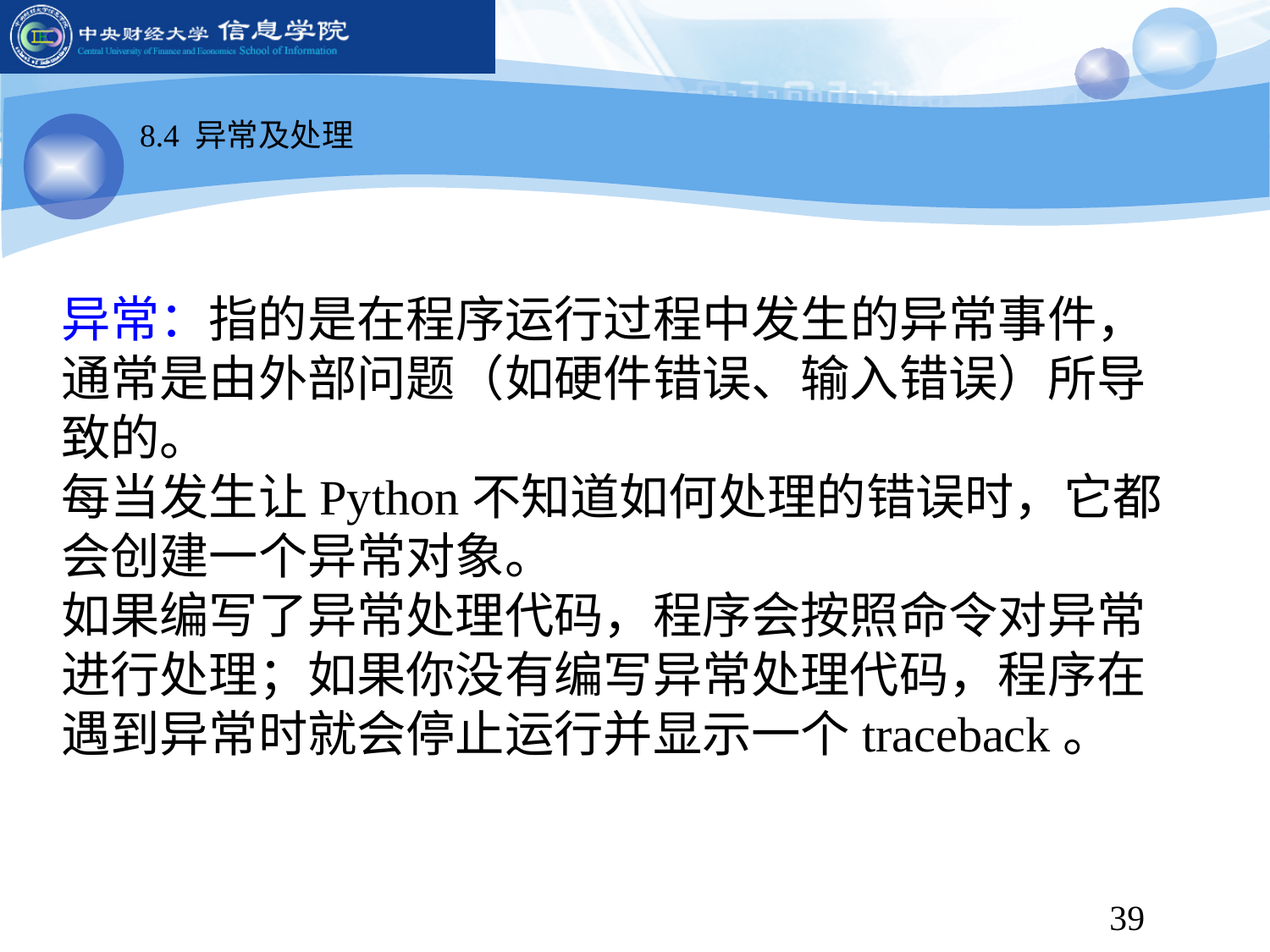

8.4 异常及处理
异常：指的是在程序运行过程中发生的异常事件，通常是由外部问题（如硬件错误、输入错误）所导致的。
每当发生让Python不知道如何处理的错误时，它都会创建一个异常对象。
如果编写了异常处理代码，程序会按照命令对异常进行处理；如果你没有编写异常处理代码，程序在遇到异常时就会停止运行并显示一个traceback。